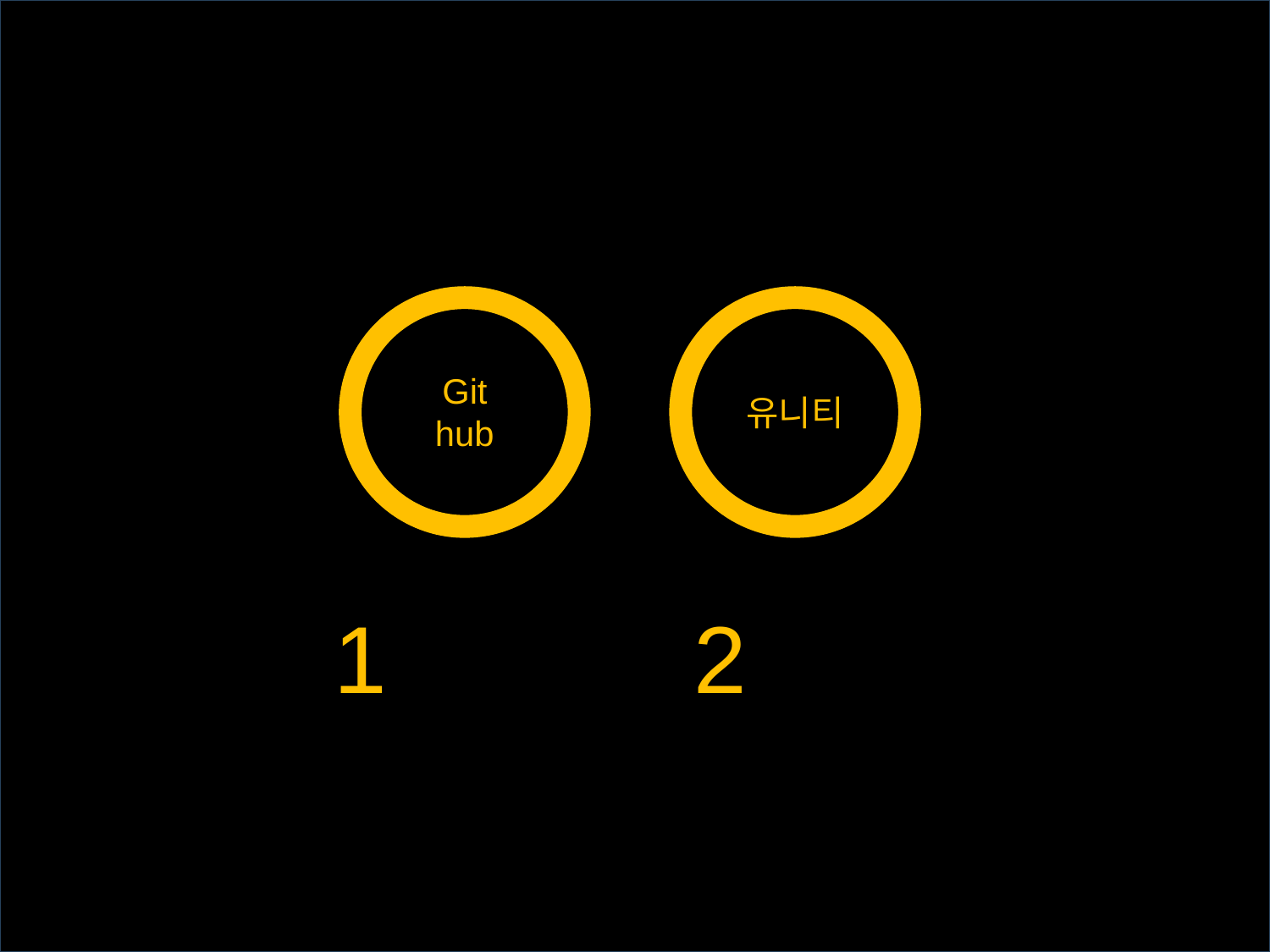

유니티
1
2

유니티 실행
소개

Git
hub